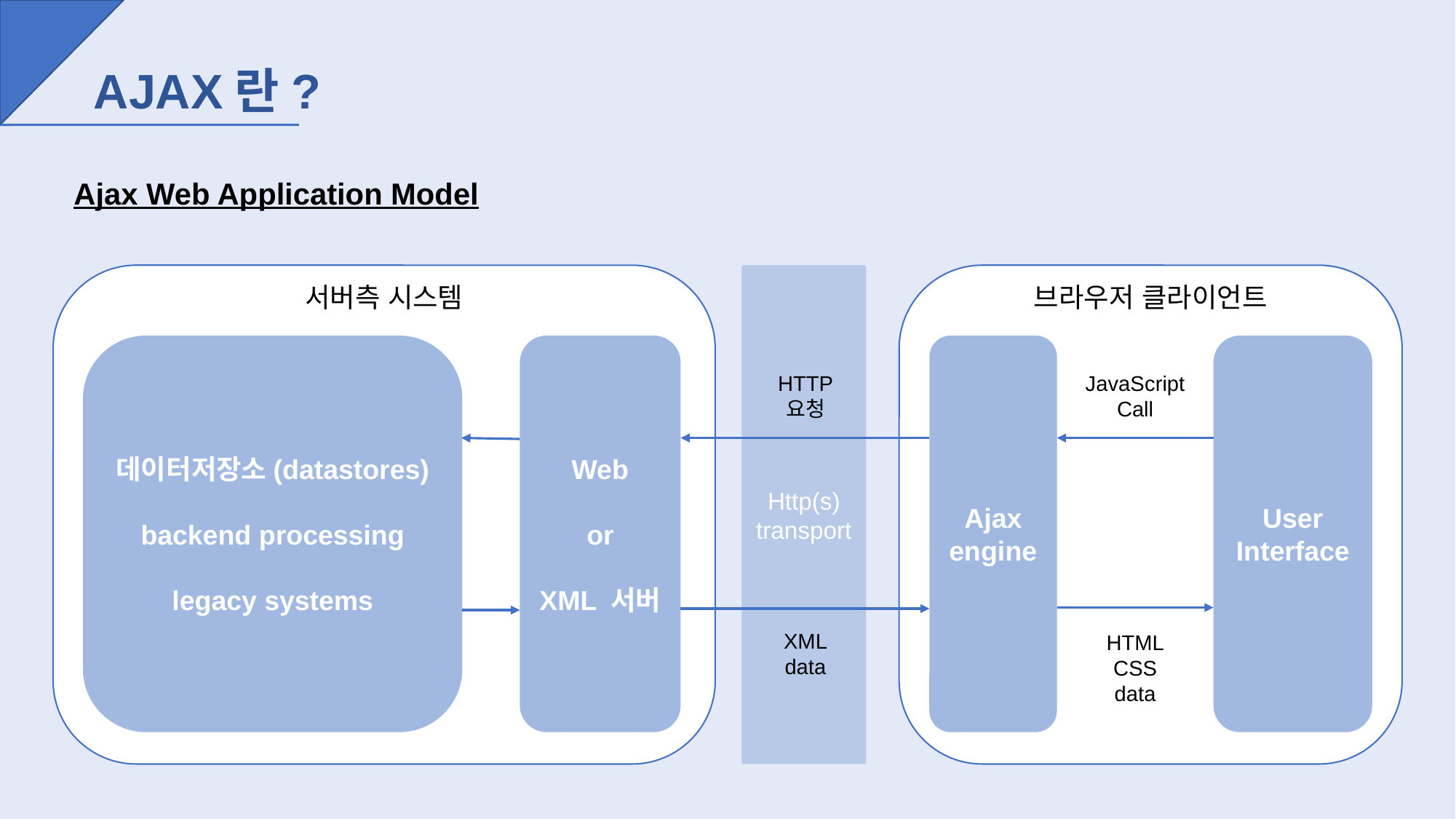

AJAX란?
Ajax Web Application Model

Http(s)
transport

서버측 시스템
브라우저 클라이언트
데이터저장소(datastores)

backend processing

legacy systems
Web

or

XML 서버
Ajax
engine
User
Interface
HTTP
요청
JavaScript Call
XML
data
HTML
CSS
data